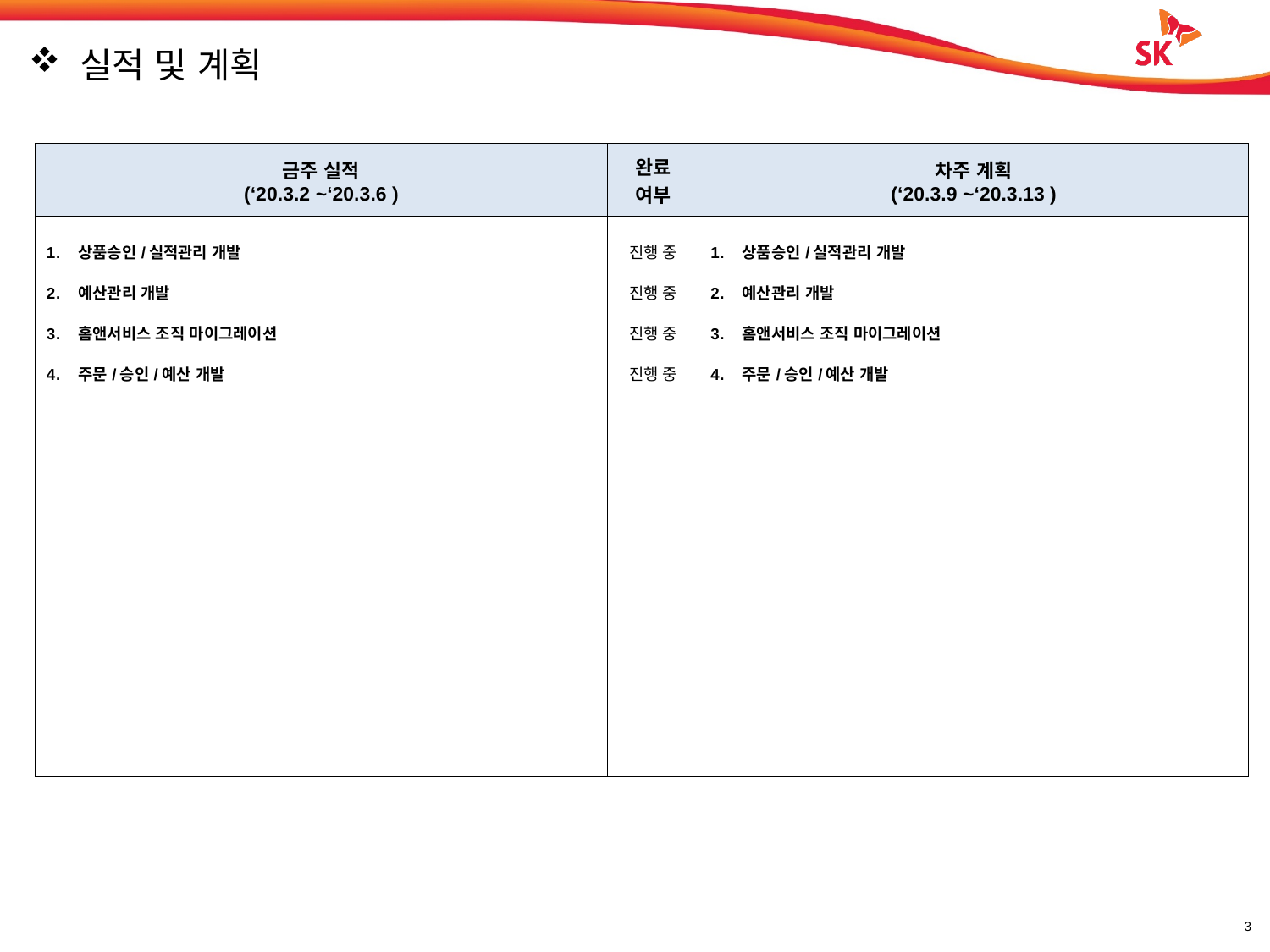

실적 및 계획
| 금주 실적 (‘20.3.2 ~‘20.3.6 ) | 완료 여부 | 차주 계획 (‘20.3.9 ~‘20.3.13 ) |
| --- | --- | --- |
| 상품승인/실적관리 개발 예산관리 개발 홈앤서비스 조직 마이그레이션 주문/승인/예산 개발 | 진행 중 진행 중 진행 중 진행 중 | 상품승인/실적관리 개발 예산관리 개발 홈앤서비스 조직 마이그레이션 주문/승인/예산 개발 |